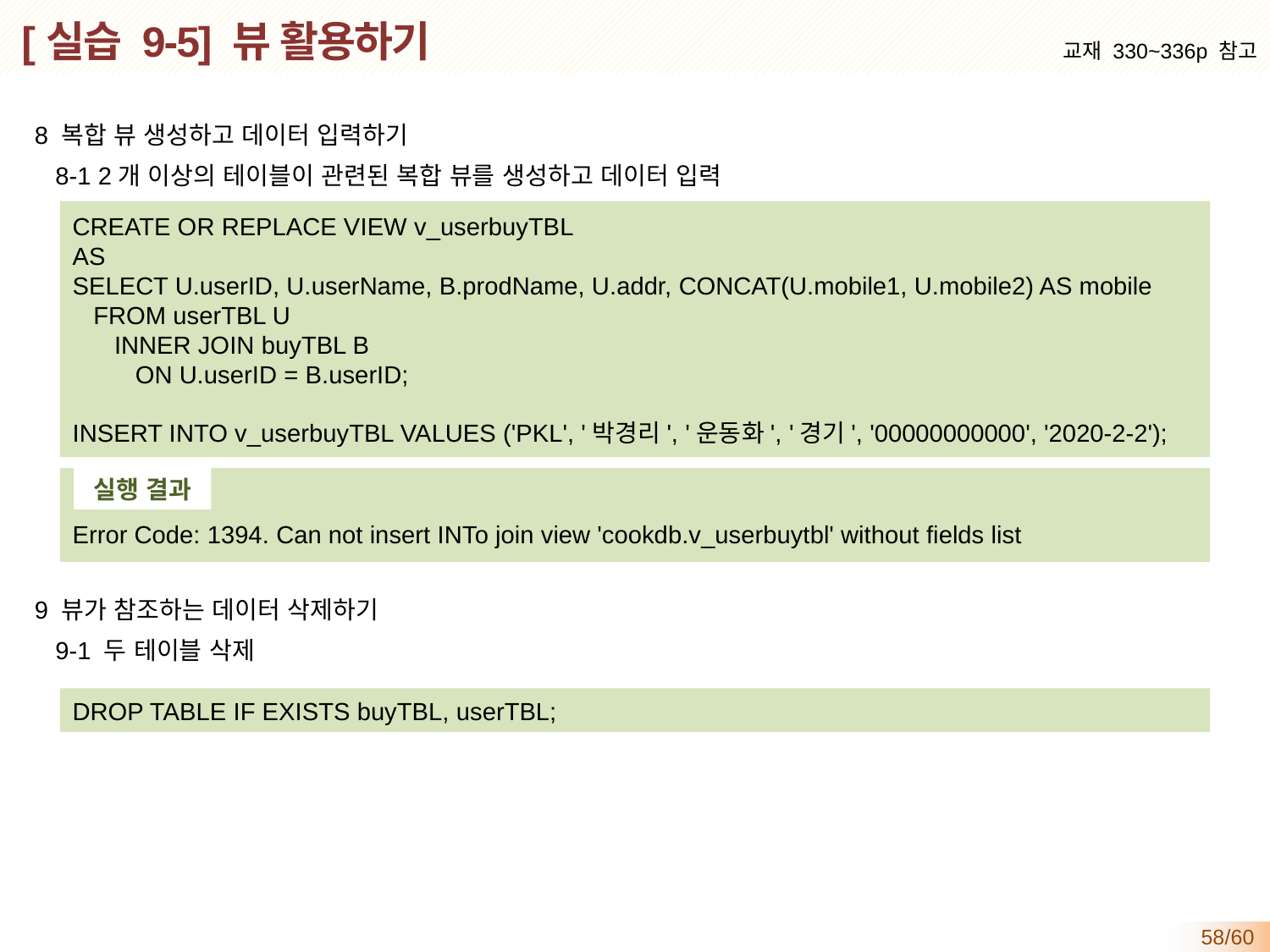

# [실습 9-5] 뷰 활용하기
교재 330~336p 참고
8 복합 뷰 생성하고 데이터 입력하기
   8-1 2개 이상의 테이블이 관련된 복합 뷰를 생성하고 데이터 입력

9 뷰가 참조하는 데이터 삭제하기
   9-1 두 테이블 삭제

CREATE OR REPLACE VIEW v_userbuyTBL
AS
SELECT U.userID, U.userName, B.prodName, U.addr, CONCAT(U.mobile1, U.mobile2) AS mobile
   FROM userTBL U
      INNER JOIN buyTBL B
         ON U.userID = B.userID;

INSERT INTO v_userbuyTBL VALUES ('PKL', '박경리', '운동화', '경기', '00000000000', '2020-2-2');
실행 결과

Error Code: 1394. Can not insert INTo join view 'cookdb.v_userbuytbl' without fields list
DROP TABLE IF EXISTS buyTBL, userTBL;